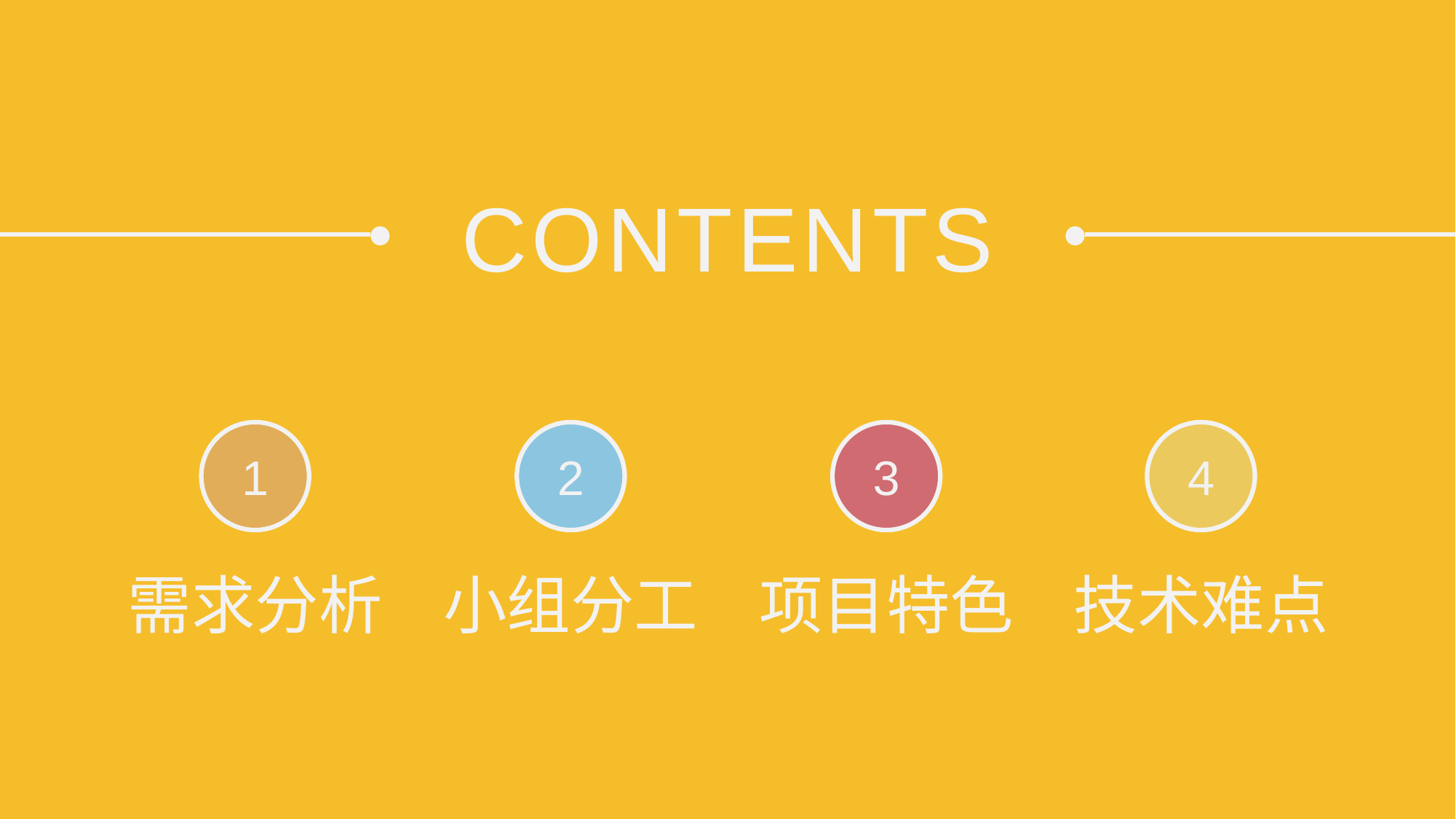

CONTENTS

1
需求分析
2
小组分工
3
项目特色
4
技术难点